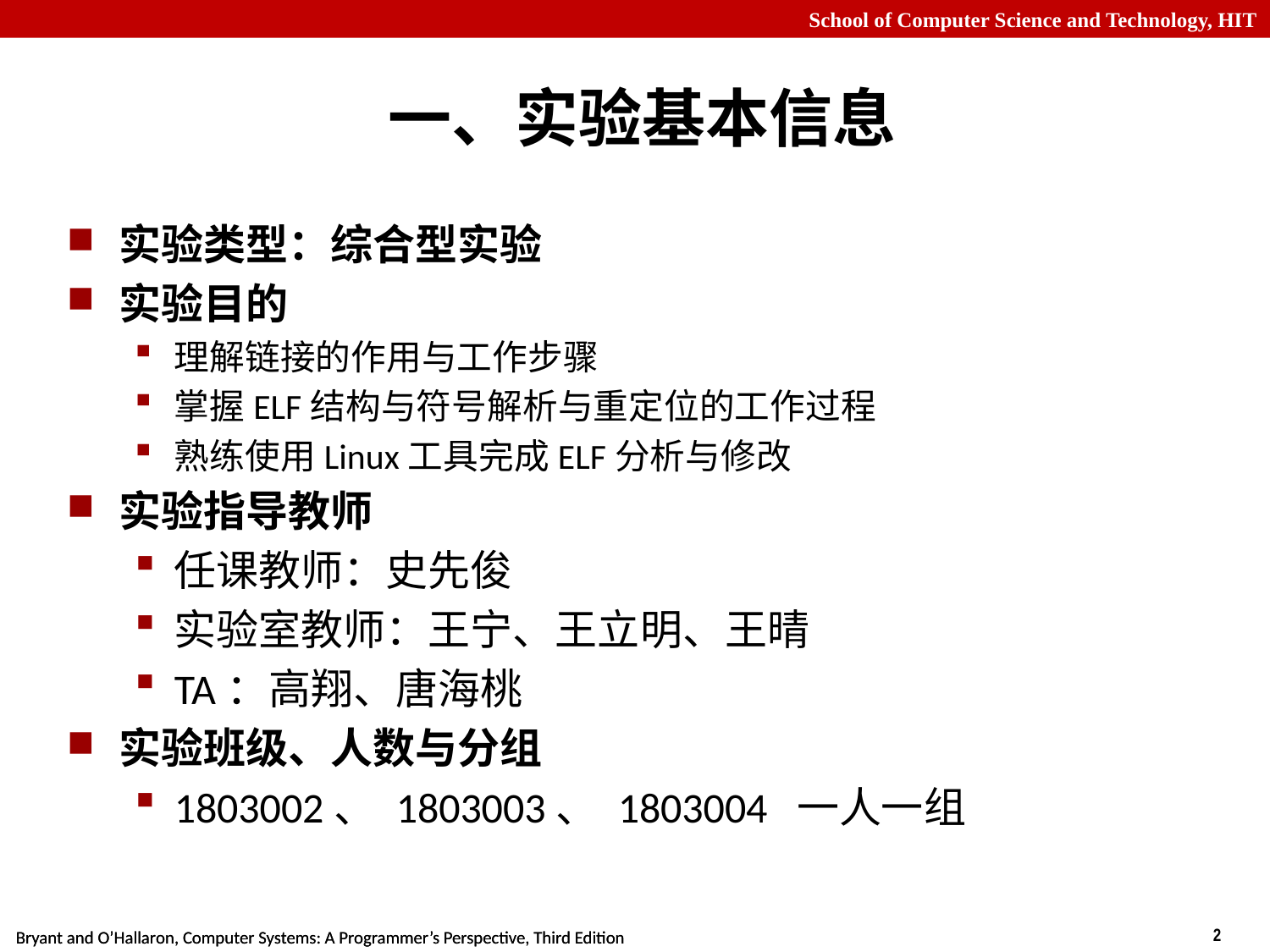

# 一、实验基本信息
实验类型：综合型实验
实验目的
理解链接的作用与工作步骤
掌握ELF结构与符号解析与重定位的工作过程
熟练使用Linux工具完成ELF分析与修改
实验指导教师
任课教师：史先俊
实验室教师：王宁、王立明、王晴
TA：高翔、唐海桃
实验班级、人数与分组
1803002、 1803003、 1803004  一人一组